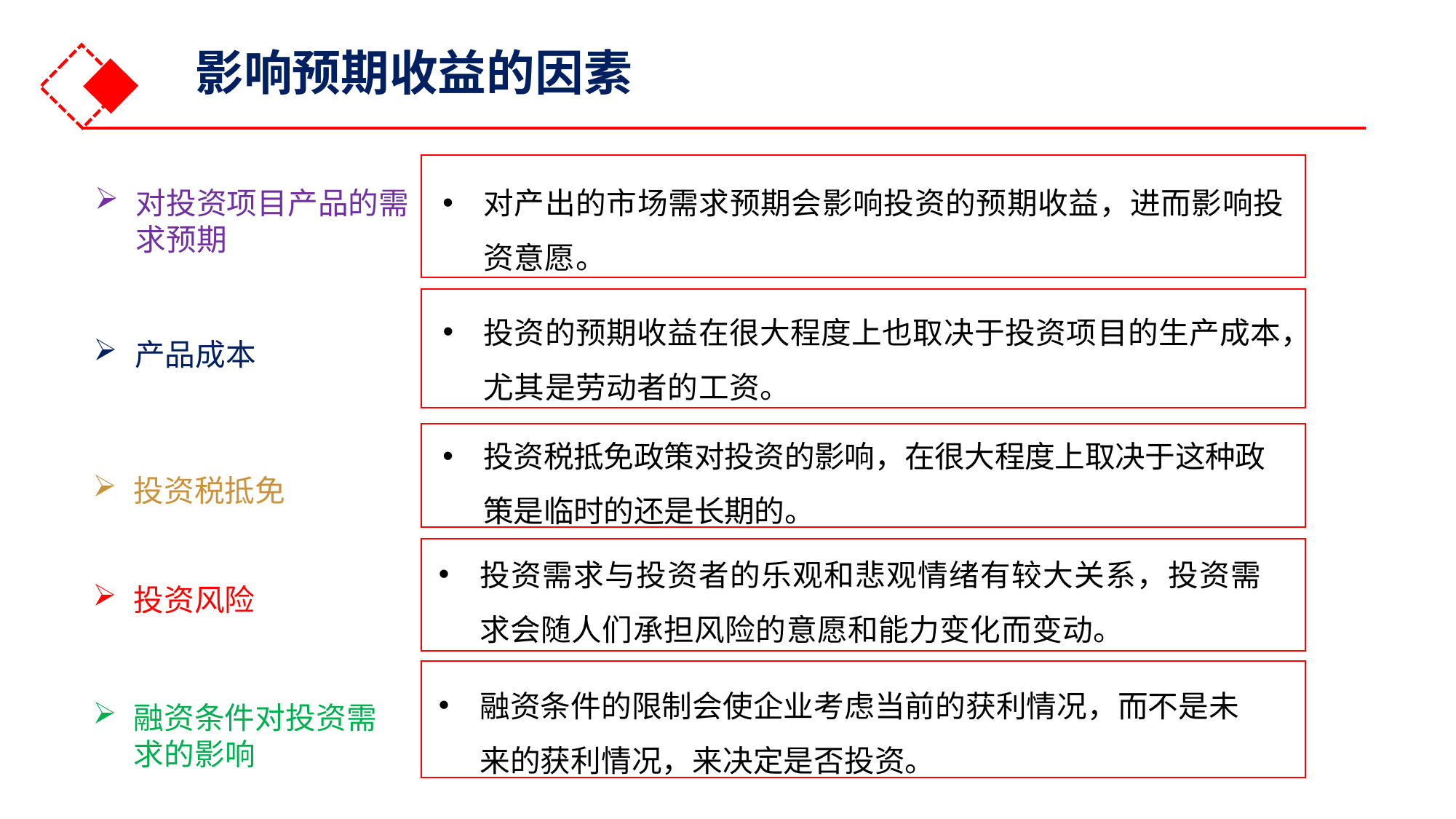

影响预期收益的因素

对产出的市场需求预期会影响投资的预期收益，进而影响投资意愿。
对投资项目产品的需求预期

投资税抵免

投资风险

投资的预期收益在很大程度上也取决于投资项目的生产成本，尤其是劳动者的工资。
产品成本
投资税抵免政策对投资的影响，在很大程度上取决于这种政策是临时的还是长期的。

投资需求与投资者的乐观和悲观情绪有较大关系，投资需求会随人们承担风险的意愿和能力变化而变动。

融资条件的限制会使企业考虑当前的获利情况，而不是未来的获利情况，来决定是否投资。
融资条件对投资需求的影响